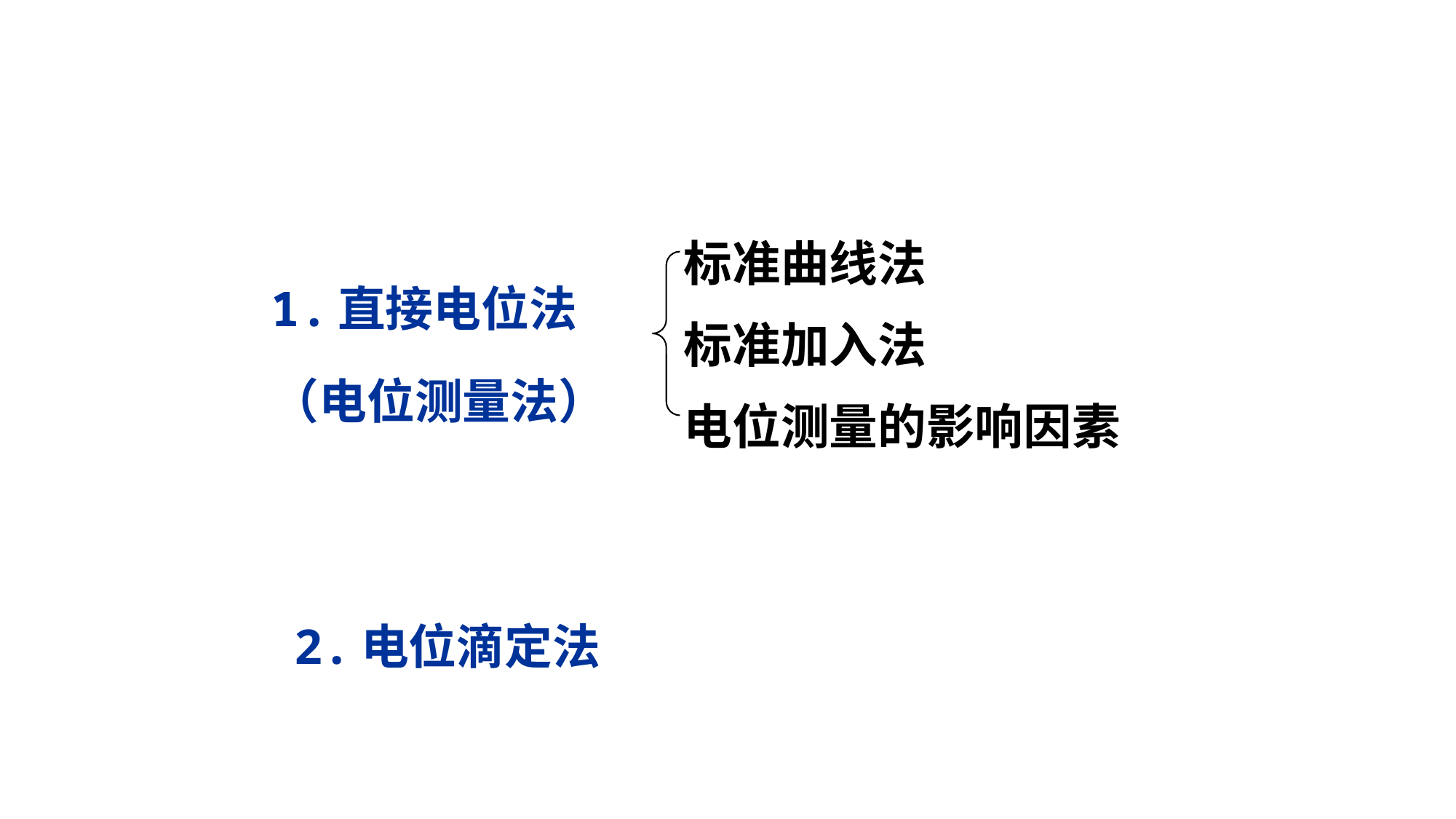

1.直接电位法
（电位测量法）

 2.电位滴定法
  标准曲线法
  标准加入法
  电位测量的影响因素